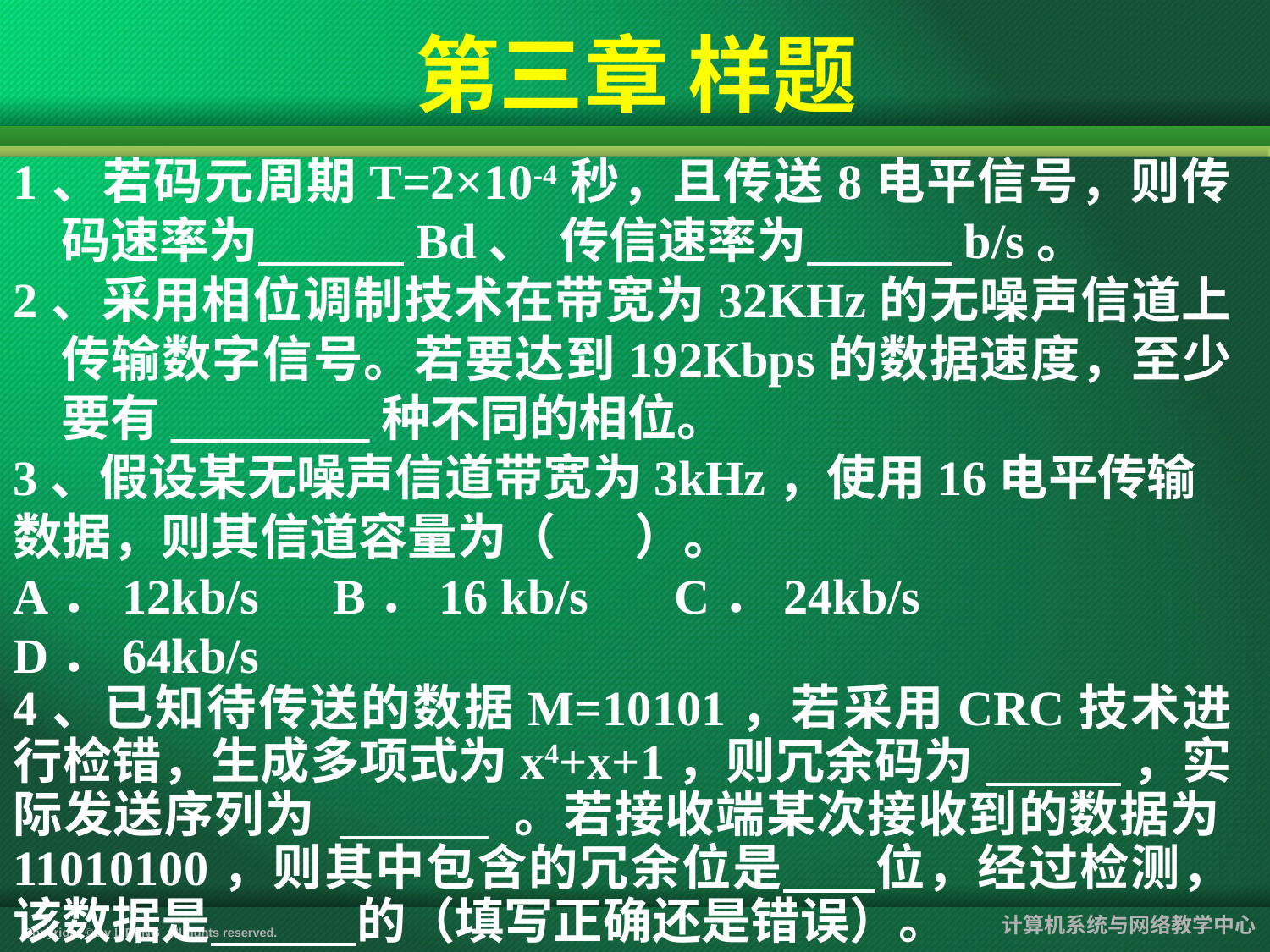

第三章 样题
1、若码元周期T=2×10-4秒，且传送8电平信号，则传码速率为             Bd、  传信速率为             b/s。
2、采用相位调制技术在带宽为32KHz的无噪声信道上传输数字信号。若要达到192Kbps的数据速度，至少要有________种不同的相位。
3、假设某无噪声信道带宽为3kHz，使用16电平传输数据，则其信道容量为（       ）。
A．12kb/s      B．16 kb/s       C．24kb/s        D．64kb/s
4、已知待传送的数据M=10101，若采用CRC技术进行检错，生成多项式为x4+x+1，则冗余码为              ，实际发送序列为                。若接收端某次接收到的数据为11010100，则其中包含的冗余位是       位，经过检测，该数据是             的（填写正确还是错误）。